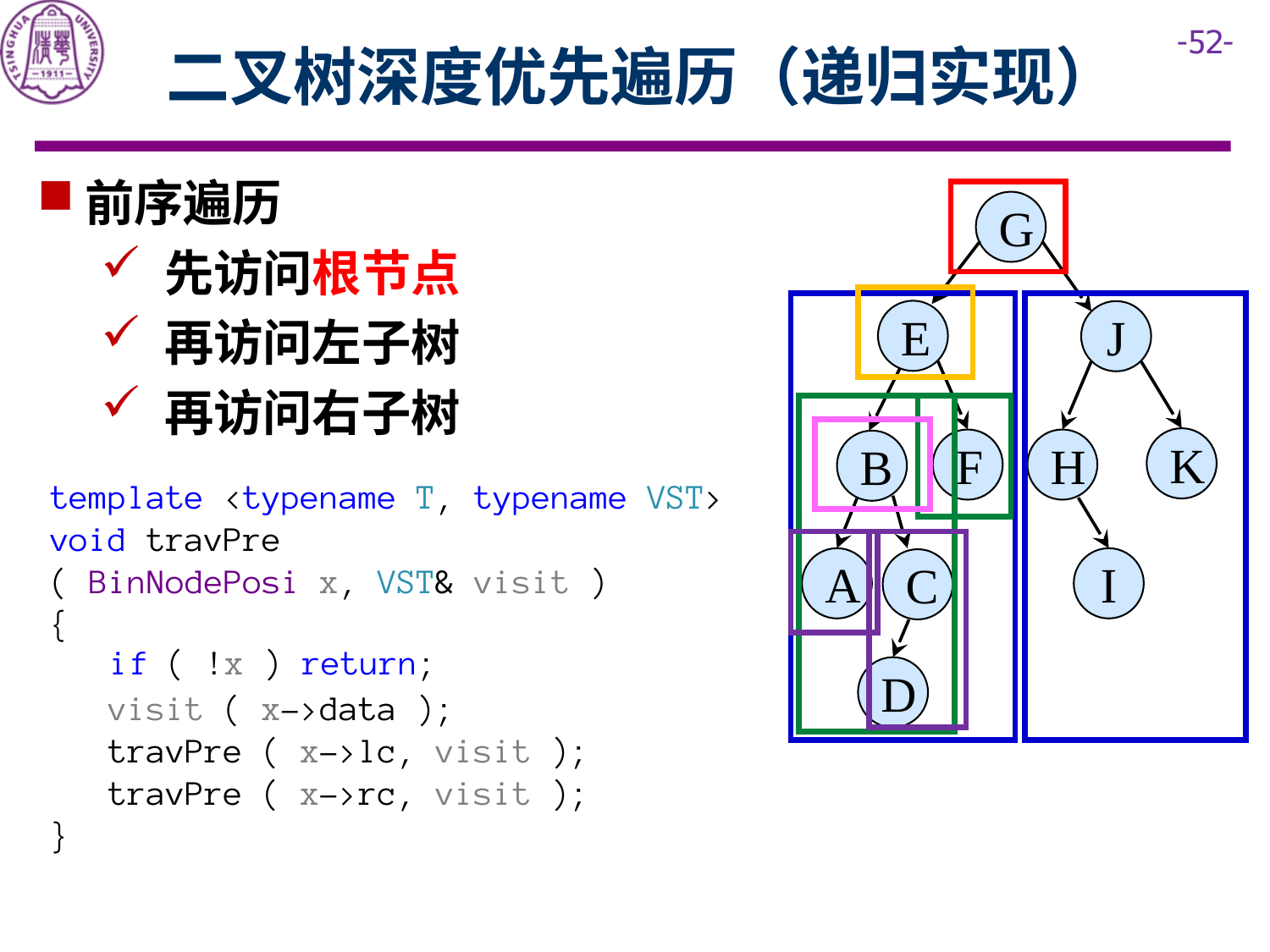

# 二叉树深度优先遍历（递归实现）
前序遍历
先访问根节点
再访问左子树
再访问右子树

G

E
J

K
F
H
B
template <typename T, typename VST> void travPre
( BinNodePosi x, VST& visit )
{

   visit ( x->data );
   travPre ( x->lc, visit );
   travPre ( x->rc, visit );
}

A
I
C
 if ( !x ) return;
D